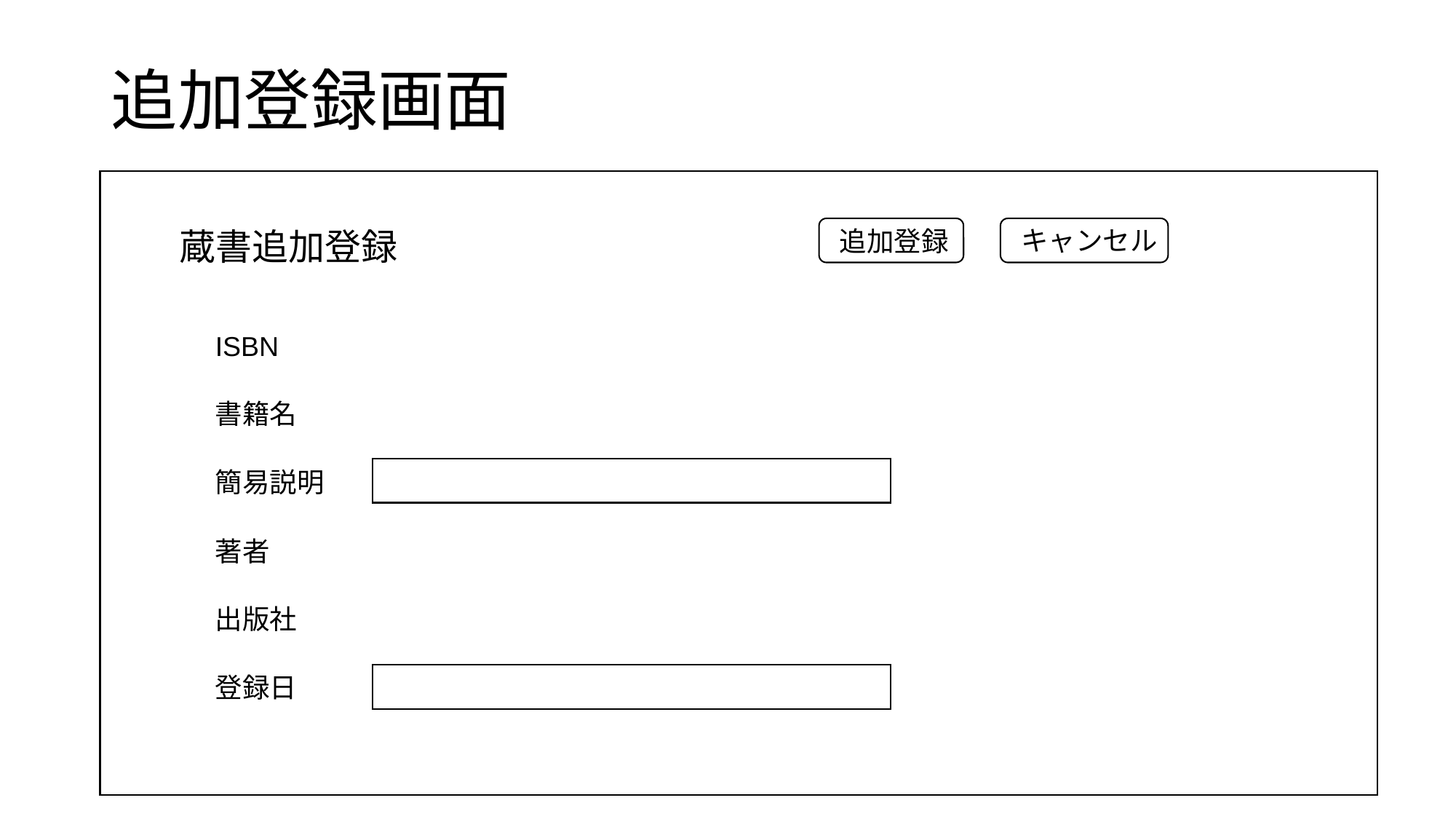

# 追加登録画面

蔵書追加登録
キャンセル

追加登録
ISBN
書籍名

簡易説明
著者
出版社
登録日